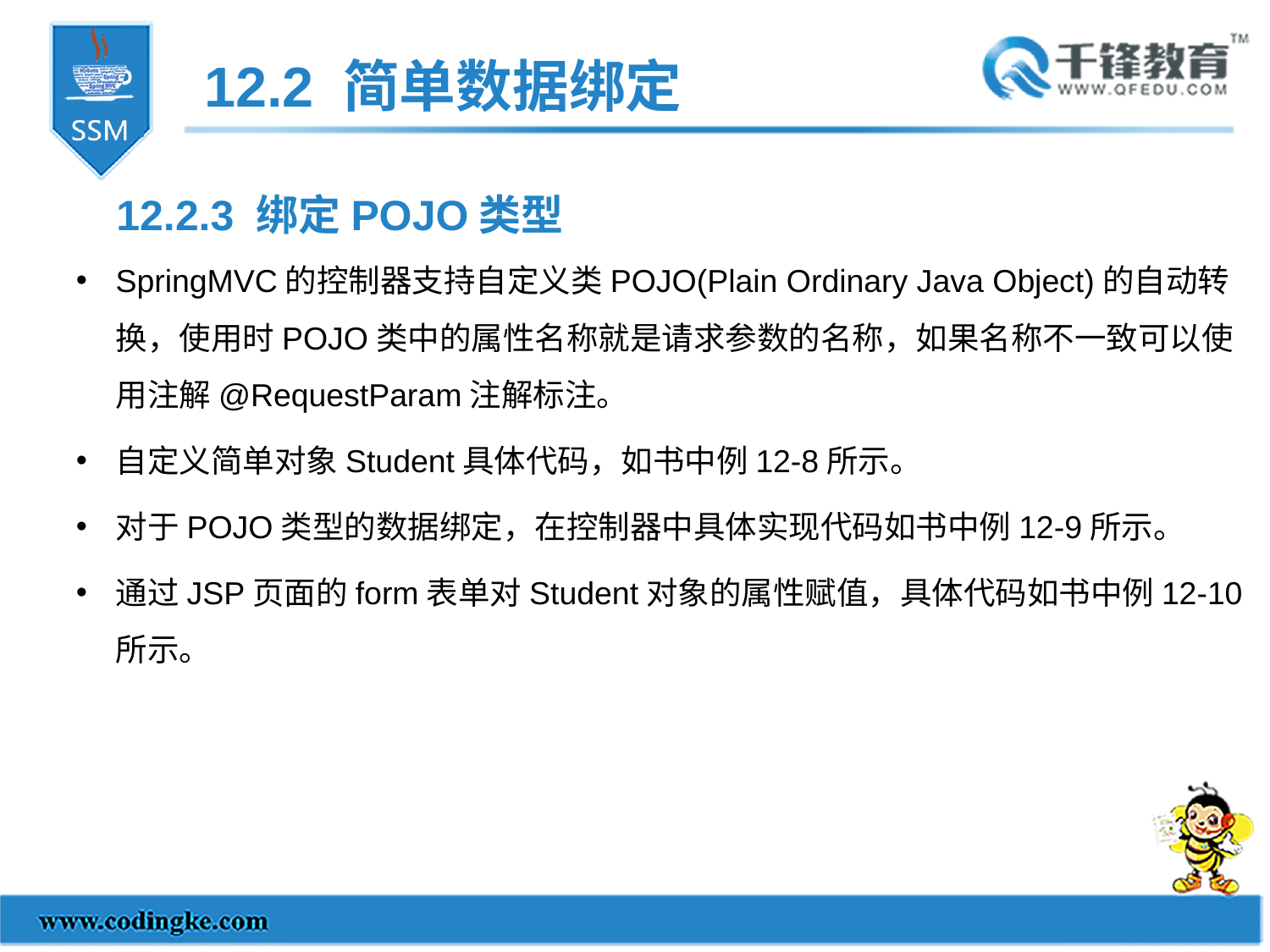

12.2 简单数据绑定
12.2.3 绑定POJO类型
SpringMVC的控制器支持自定义类POJO(Plain Ordinary Java Object)的自动转换，使用时POJO类中的属性名称就是请求参数的名称，如果名称不一致可以使用注解@RequestParam注解标注。
自定义简单对象Student具体代码，如书中例12-8所示。
对于POJO类型的数据绑定，在控制器中具体实现代码如书中例12-9所示。
通过JSP页面的form表单对Student对象的属性赋值，具体代码如书中例12-10所示。